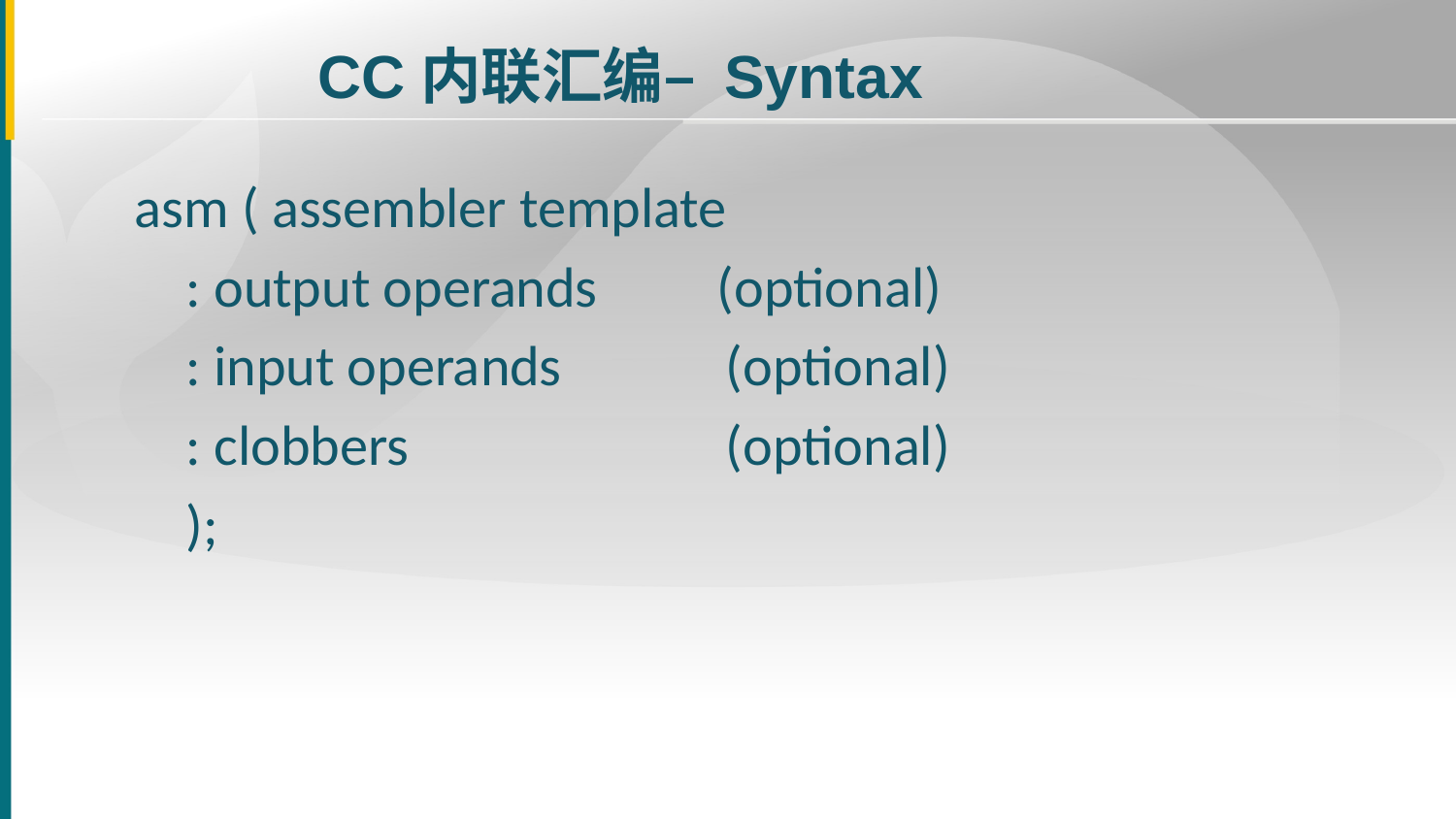

CC内联汇编– Syntax
asm ( assembler template
    : output operands	(optional)
    : input operands	            (optional)
    : clobbers 	  	            (optional)
    );